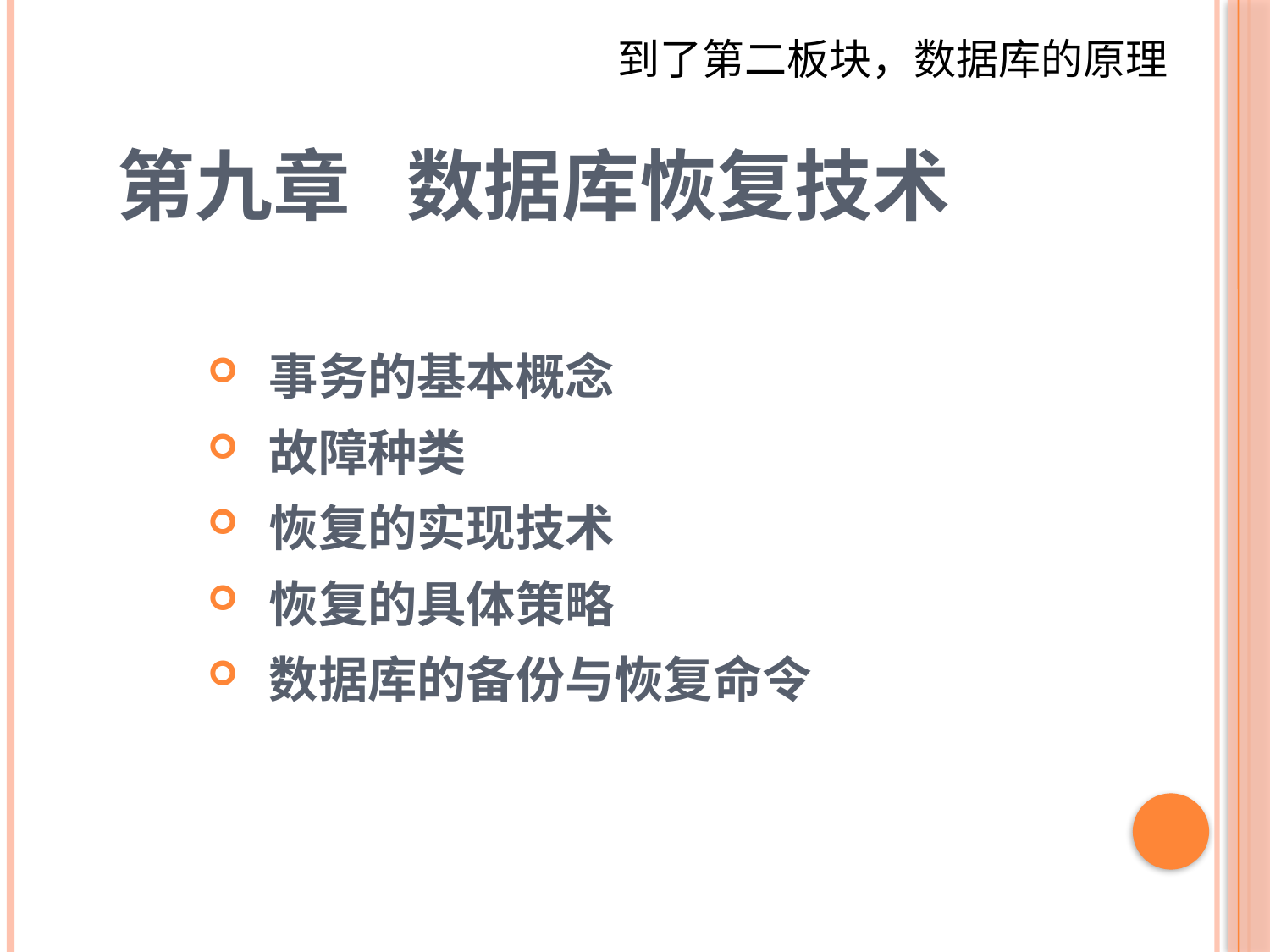

到了第二板块，数据库的原理
# 第九章	  数据库恢复技术
事务的基本概念
故障种类
恢复的实现技术
恢复的具体策略
数据库的备份与恢复命令